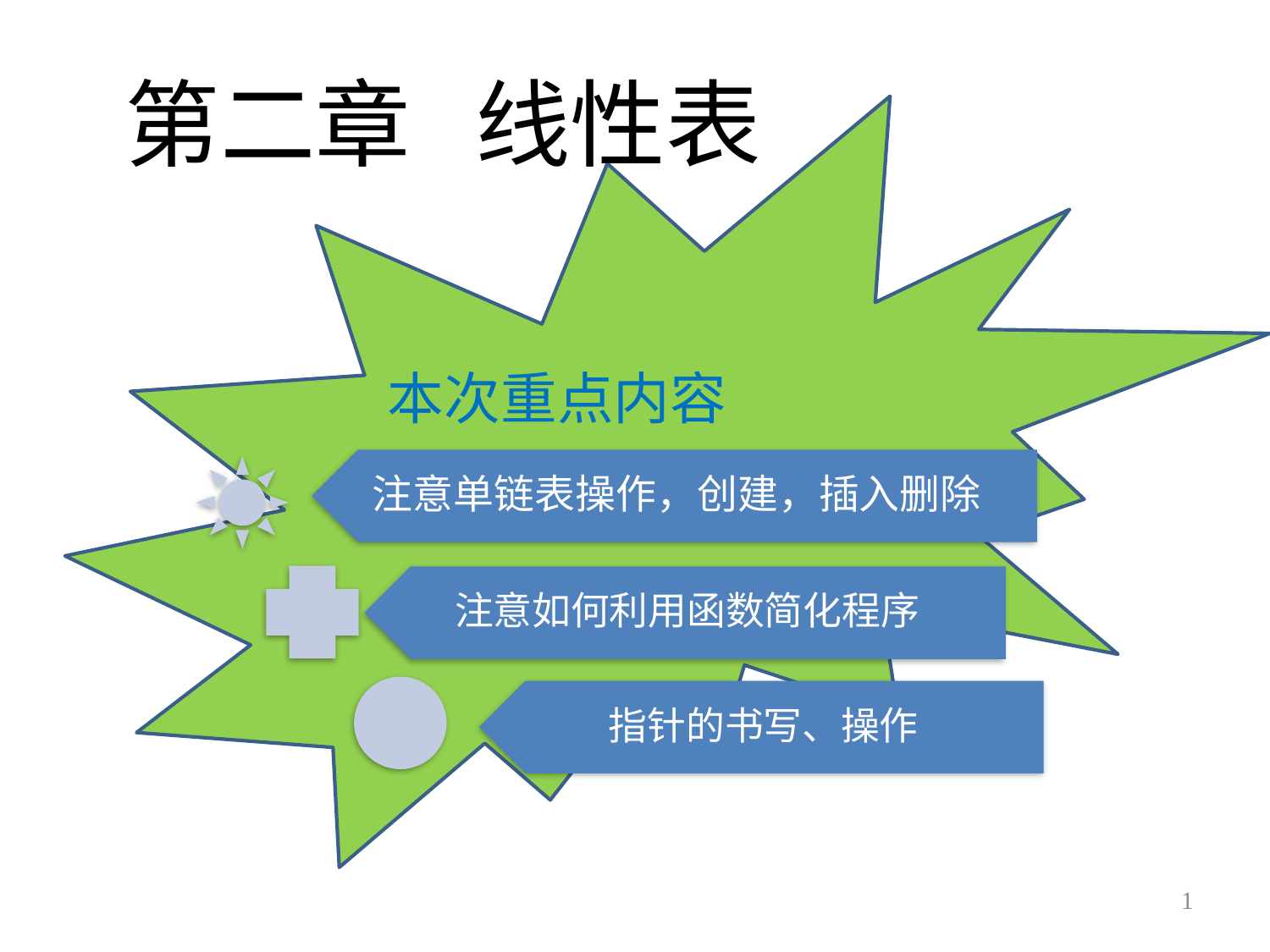

# 第二章   线性表

本次重点内容
注意单链表操作，创建，插入删除
注意如何利用函数简化程序
指针的书写、操作
1